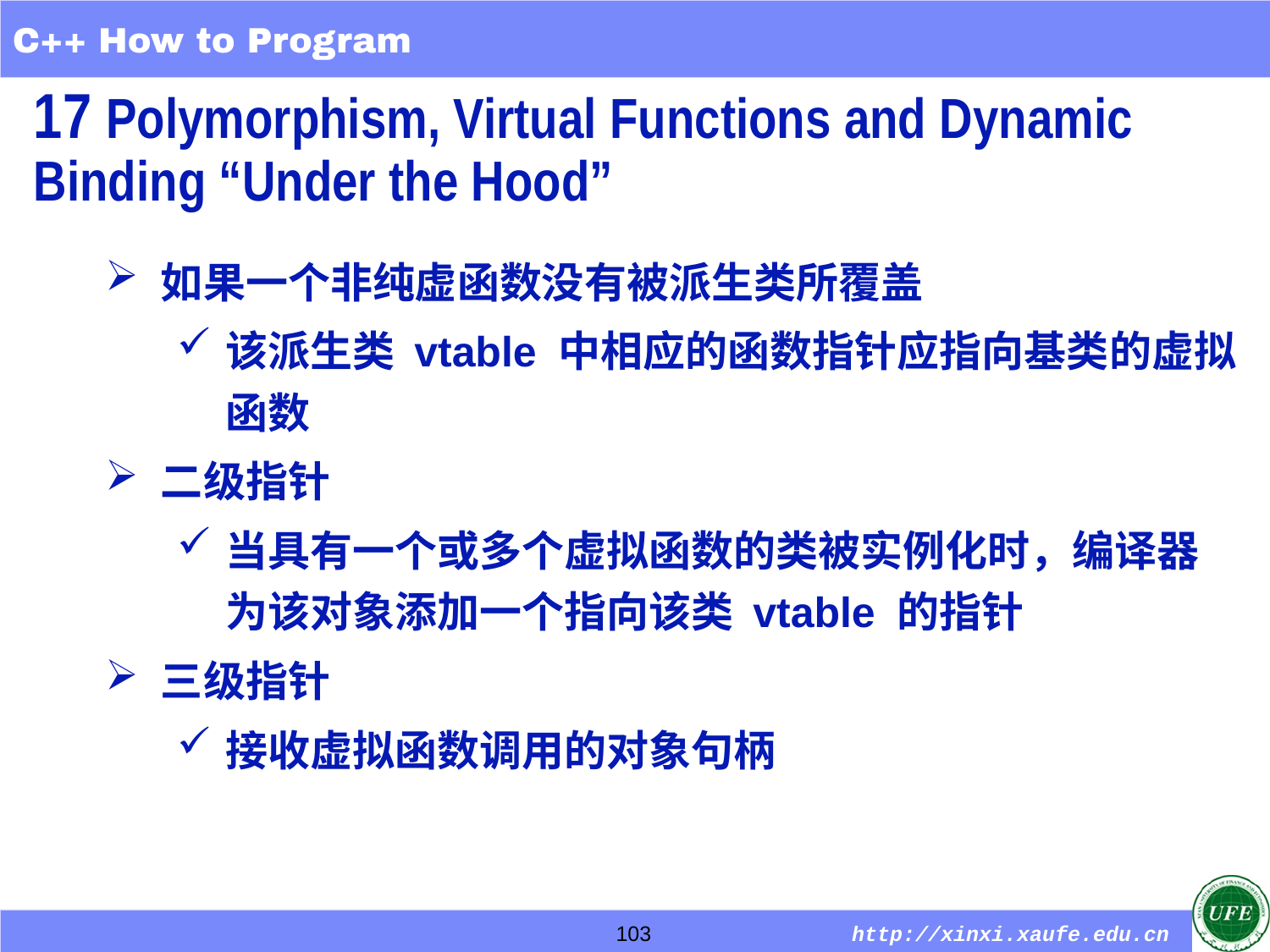

17 Polymorphism, Virtual Functions and Dynamic Binding “Under the Hood”
如果一个非纯虚函数没有被派生类所覆盖
该派生类 vtable 中相应的函数指针应指向基类的虚拟函数
二级指针
当具有一个或多个虚拟函数的类被实例化时，编译器为该对象添加一个指向该类 vtable 的指针
三级指针
接收虚拟函数调用的对象句柄
103